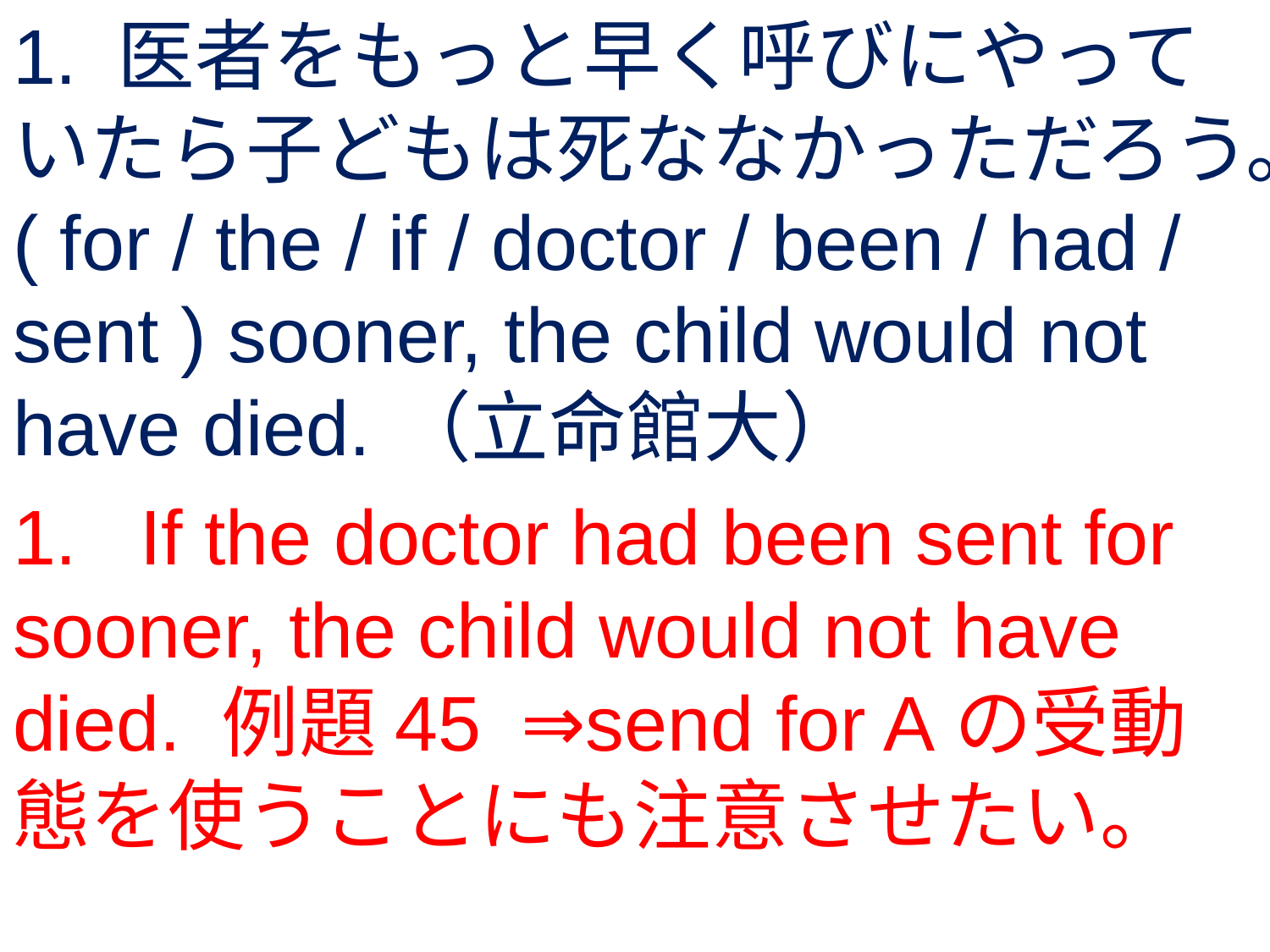

# 1. 医者をもっと早く呼びにやっていたら子どもは死ななかっただろう。( for / the / if / doctor / been / had / sent ) sooner, the child would not have died.	（立命館大）
1.	If the doctor had been sent for sooner, the child would not have died. 例題45	⇒send for Aの受動態を使うことにも注意させたい。